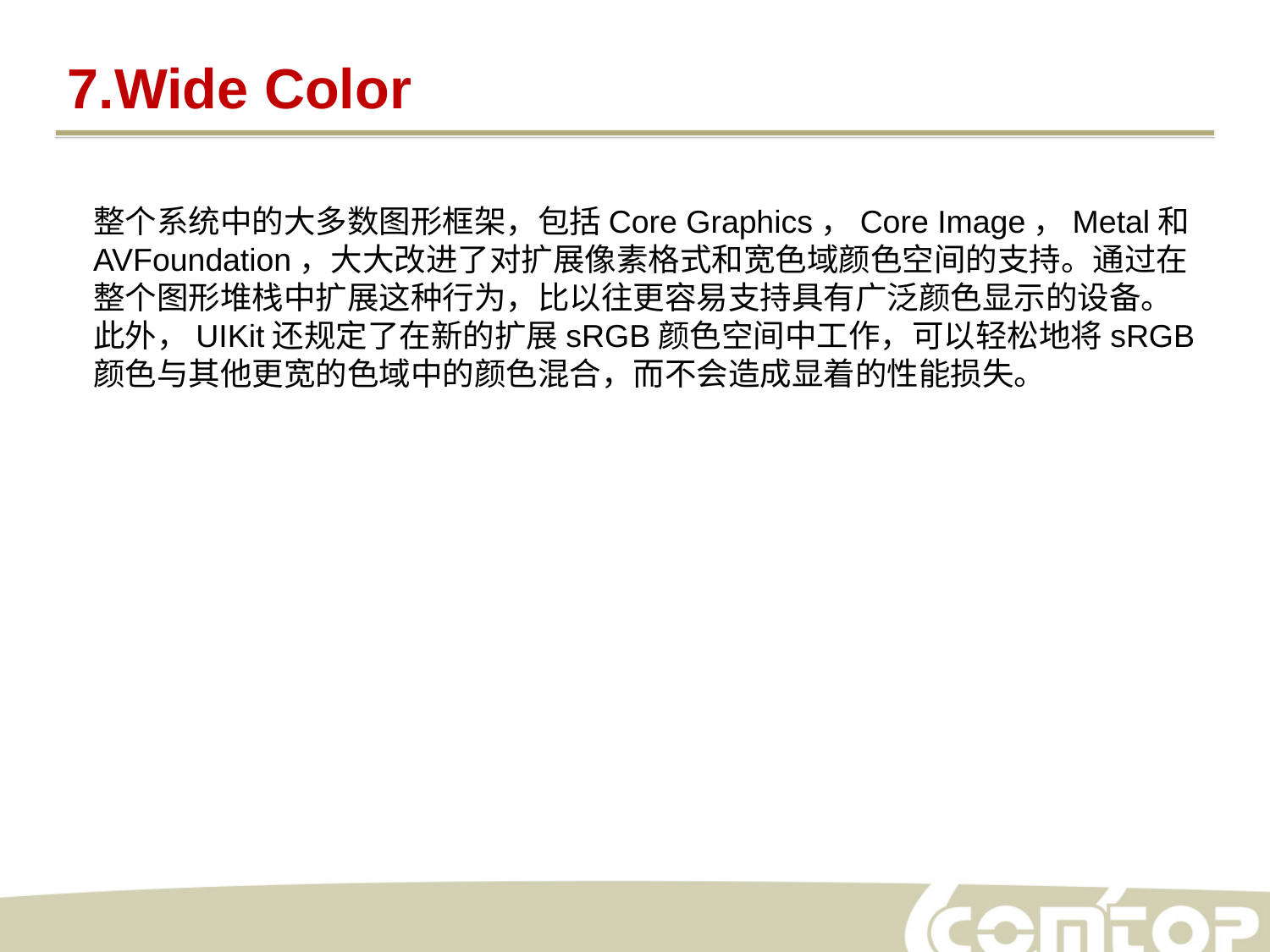

7.Wide Color

整个系统中的大多数图形框架，包括Core Graphics，Core Image，Metal和AVFoundation，大大改进了对扩展像素格式和宽色域颜色空间的支持。通过在整个图形堆栈中扩展这种行为，比以往更容易支持具有广泛颜色显示的设备。此外，UIKit还规定了在新的扩展sRGB颜色空间中工作，可以轻松地将sRGB颜色与其他更宽的色域中的颜色混合，而不会造成显着的性能损失。